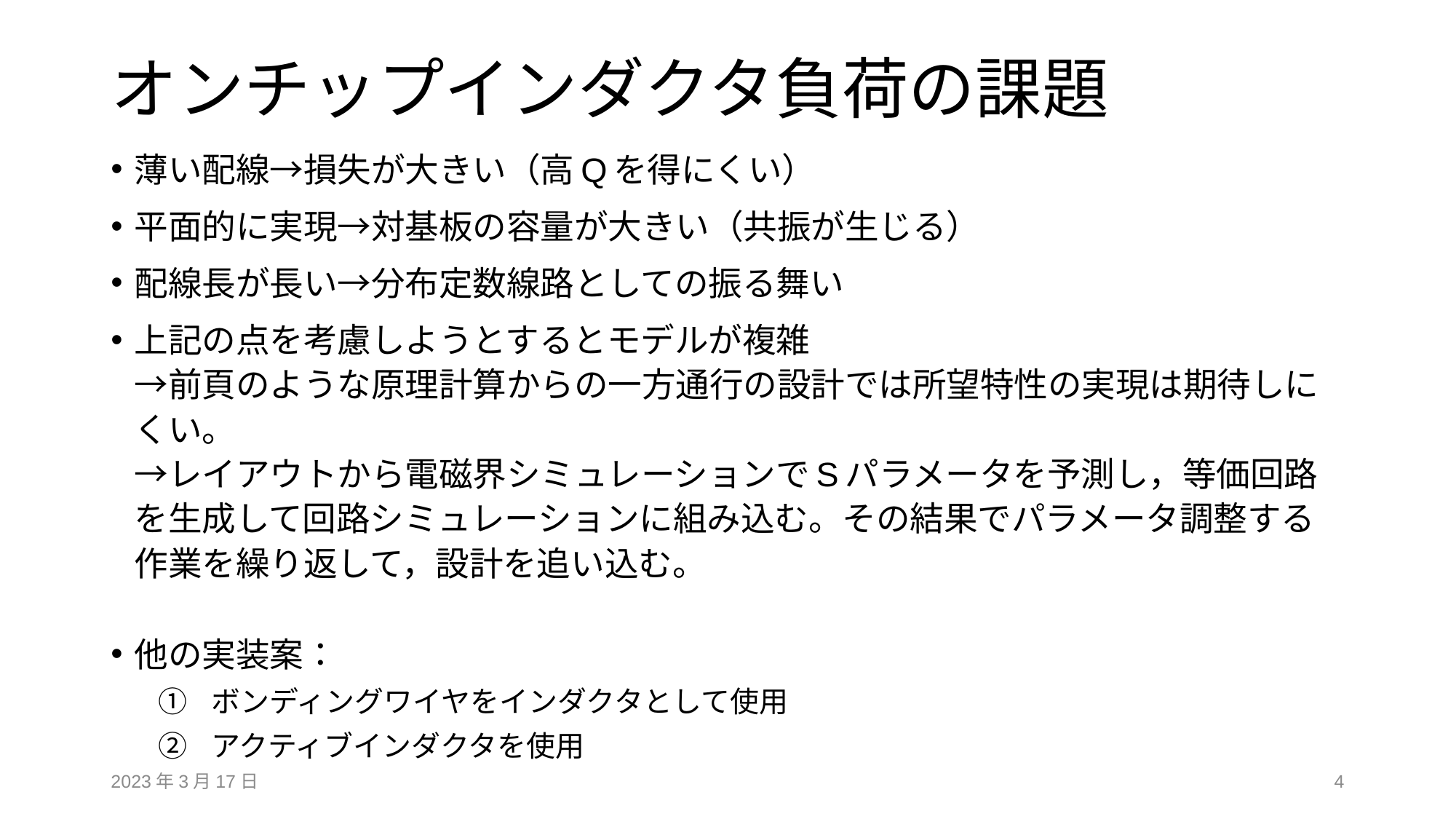

# オンチップインダクタ負荷の課題
薄い配線→損失が大きい（高Qを得にくい）
平面的に実現→対基板の容量が大きい（共振が生じる）
配線長が長い→分布定数線路としての振る舞い
上記の点を考慮しようとするとモデルが複雑
→前頁のような原理計算からの一方通行の設計では所望特性の実現は期待しにくい。
→レイアウトから電磁界シミュレーションでSパラメータを予測し，等価回路を生成して回路シミュレーションに組み込む。その結果でパラメータ調整する作業を繰り返して，設計を追い込む。
他の実装案：
ボンディングワイヤをインダクタとして使用
アクティブインダクタを使用
2023年3月17日
4